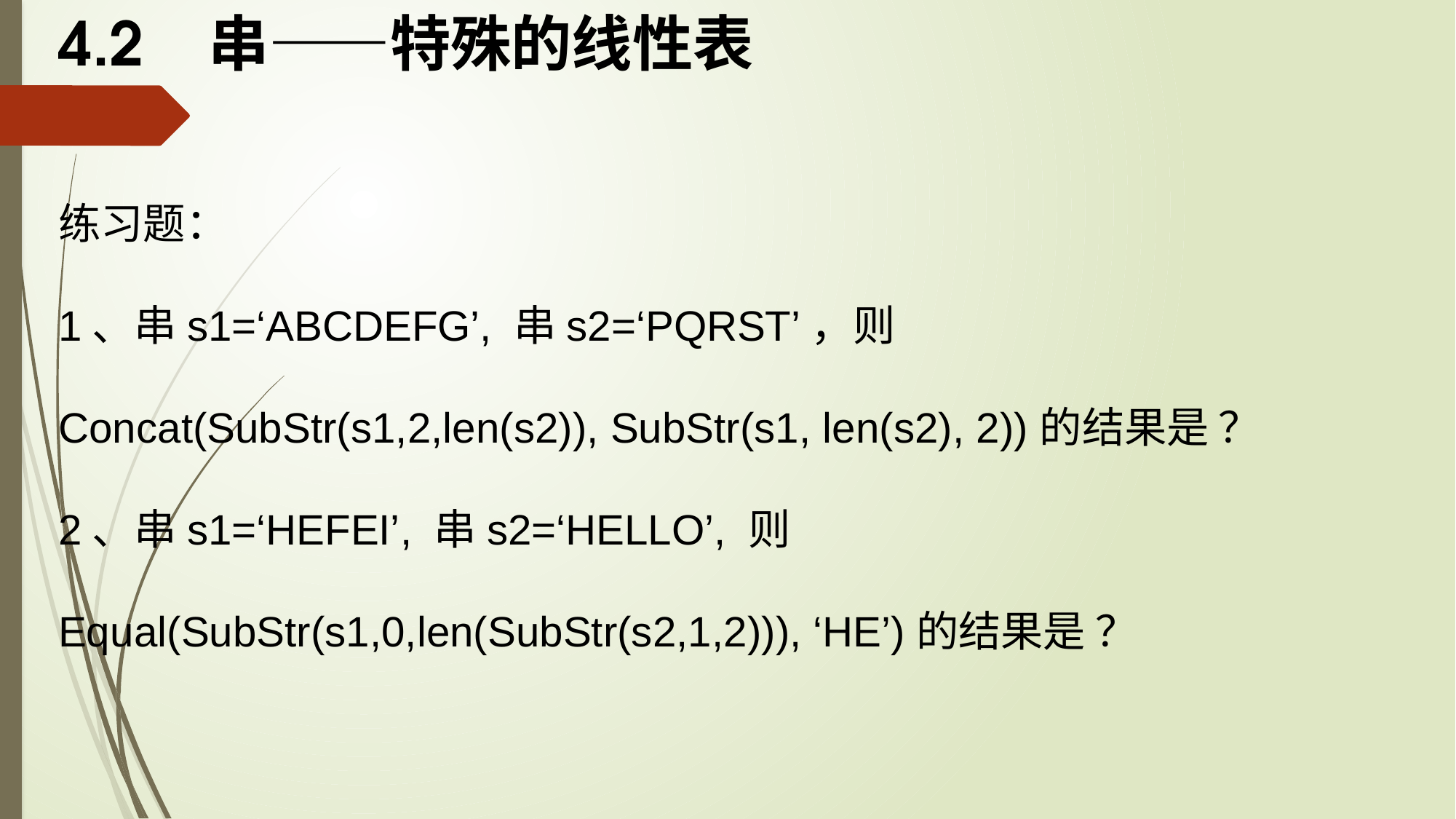

# 4.2   串——特殊的线性表
练习题：

1、串s1=‘ABCDEFG’, 串s2=‘PQRST’，则

Concat(SubStr(s1,2,len(s2)), SubStr(s1, len(s2), 2))的结果是 ？

2、串s1=‘HEFEI’, 串s2=‘HELLO’, 则

Equal(SubStr(s1,0,len(SubStr(s2,1,2))), ‘HE’)的结果是 ？